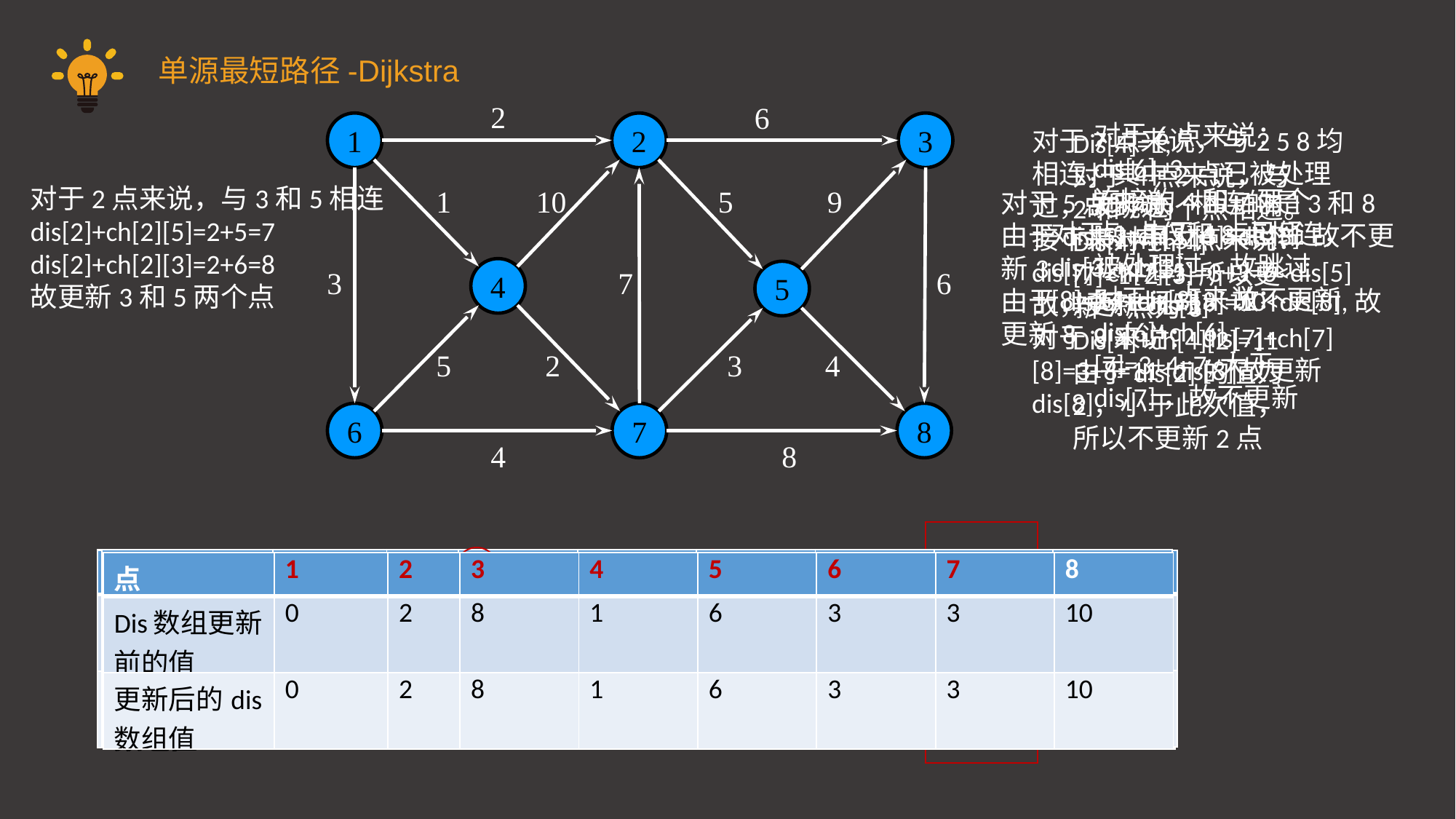

单源最短路径-Dijkstra
2
6
对于6点来说：
dis[6]=3
连接的4和7两个点,由于4点已经被处理过，故跳过
对于7点来说：dis[6]+ch[6][7]=3+4=7,大于dis[7]，故不更新
1
2
3
对于7点来说，与2 5 8均相连，其中2点已被处理过，故跳过
接下来对于5点来说：dis[7]+ch[7][5]=3+3=6<dis[5]故，更新dis[5]
对于8来说：dis[7]+ch[7][8]=3+8=11<dis[8]故更新dis[8]
Dis[4]=1;
对于4点来说，与2和7两个点相通。
Dis[4]+ch[4][7]=1+2=3,所以更新7点为3
Dis[4]+ch[4][2]=11
由于dis[2]的值为2，小于此次值，所以不更新2点
对于2点来说，与3和5相连
dis[2]+ch[2][5]=2+5=7
dis[2]+ch[2][3]=2+6=8
故更新3和5两个点
1
10
5
9
对于5点来说，相连的是3和8
由于dis[5]+ch[5][3]>dis[3] 故不更新3
由于dis[5]+ch[5][8]=10<dis[8],故更新8
对于3点仅和8点相连，dis[3]+ch[3][8]=14>dis[8]，故不更新
4
3
7
6
5
5
2
3
4
6
7
8
4
8

| 点 | 1 | 2 | 3 | 4 | 5 | 6 | 7 | 8 |
| --- | --- | --- | --- | --- | --- | --- | --- | --- |
| Dis数组更新前的值 | 0 | 2 | 8 | 1 | 7 | 3 | 3 | inf |
| 更新后的dis数组值 | 0 | 2 | 8 | 1 | 7 | 3 | 3 | inf |
| 点 | 1 | 2 | 3 | 4 | 5 | 6 | 7 | 8 |
| --- | --- | --- | --- | --- | --- | --- | --- | --- |
| Dis数组更新前的值 | 0 | 2 | 8 | 1 | 6 | 3 | 3 | 11 |
| 更新后的dis数组值 | 0 | 2 | 8 | 1 | 6 | 3 | 3 | 10 |

| 点 | 1 | 2 | 3 | 4 | 5 | 6 | 7 | 8 |
| --- | --- | --- | --- | --- | --- | --- | --- | --- |
| Dis数组更新前的值 | 0 | 2 | inf | 1 | Inf | 3 | 3 | inf |
| 更新后的dis数组值 | 0 | 2 | 8 | 1 | 7 | 3 | 3 | inf |
| 点 | 1 | 2 | 3 | 4 | 5 | 6 | 7 | 8 |
| --- | --- | --- | --- | --- | --- | --- | --- | --- |
| Dis数组更新前的值 | 0 | 2 | inf | 1 | Inf | 3 | 3 | inf |
| 更新后的dis数组值 | 0 | 2 | inf | 1 | Inf | 3 | 3 | inf |

| 点 | 1 | 2 | 3 | 4 | 5 | 6 | 7 | 8 |
| --- | --- | --- | --- | --- | --- | --- | --- | --- |
| Dis数组更新前的值 | 0 | 2 | 8 | 1 | 7 | 3 | 3 | inf |
| 更新后的dis数组值 | 0 | 2 | 8 | 1 | 6 | 3 | 3 | 11 |
| 点 | 1 | 2 | 3 | 4 | 5 | 6 | 7 | 8 |
| --- | --- | --- | --- | --- | --- | --- | --- | --- |
| Dis数组更新前的值 | 0 | 2 | 8 | 1 | 6 | 3 | 3 | 10 |
| 更新后的dis数组值 | 0 | 2 | 8 | 1 | 6 | 3 | 3 | 10 |
| 点 | 1 | 2 | 3 | 4 | 5 | 6 | 7 | 8 |
| --- | --- | --- | --- | --- | --- | --- | --- | --- |
| Dis数组更新前的值 | Inf | Inf | Inf | Inf | Inf | Inf | Inf | inf |
| 更新后的dis数组值 | 0 | 2 | inf | 1 | Inf | 3 | Inf | inf |

| 点 | 1 | 2 | 3 | 4 | 5 | 6 | 7 | 8 |
| --- | --- | --- | --- | --- | --- | --- | --- | --- |
| Dis数组更新前的值 | 0 | 2 | inf | 1 | Inf | 3 | Inf | inf |
| 更新后的dis数组值 | 0 | 2 | inf | 1 | Inf | 3 | 3 | inf |